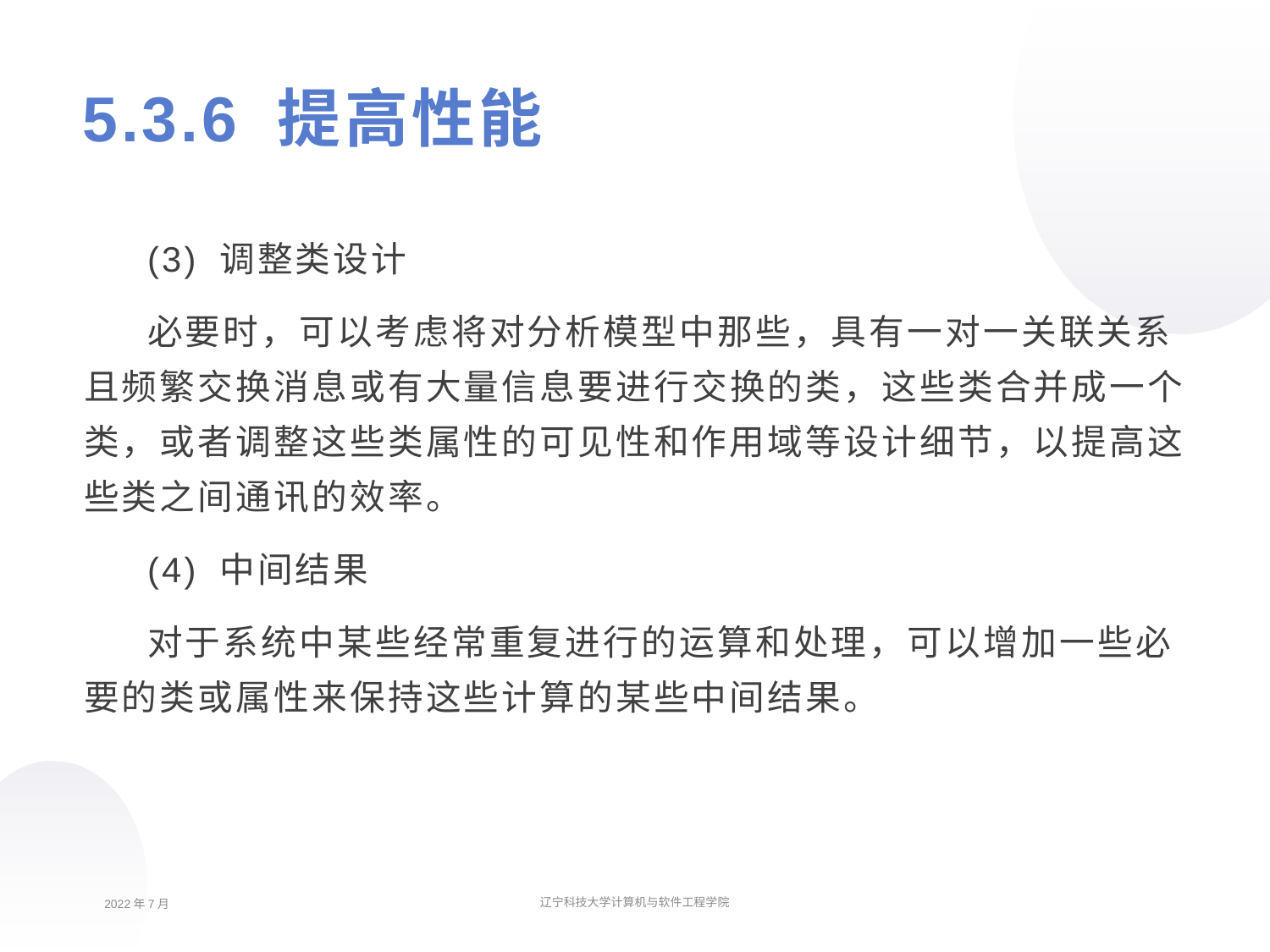

# 5.3.6 提高性能
(3) 调整类设计
必要时，可以考虑将对分析模型中那些，具有一对一关联关系且频繁交换消息或有大量信息要进行交换的类，这些类合并成一个类，或者调整这些类属性的可见性和作用域等设计细节，以提高这些类之间通讯的效率。
(4) 中间结果
对于系统中某些经常重复进行的运算和处理，可以增加一些必要的类或属性来保持这些计算的某些中间结果。

2022年7月
辽宁科技大学计算机与软件工程学院
113